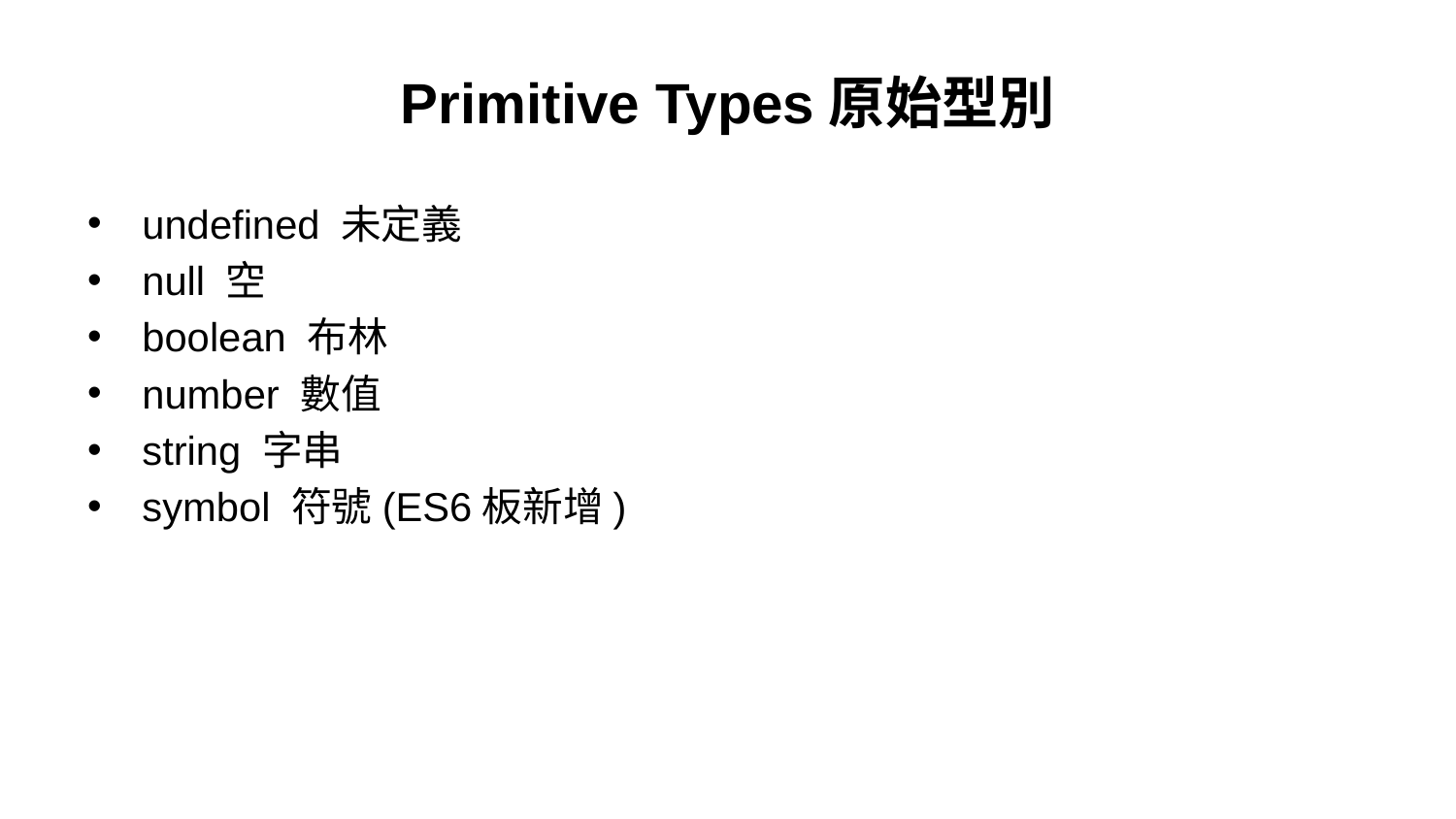

# Primitive Types原始型別
undefined 未定義
null 空
boolean 布林
number 數值
string 字串
symbol 符號(ES6板新增)